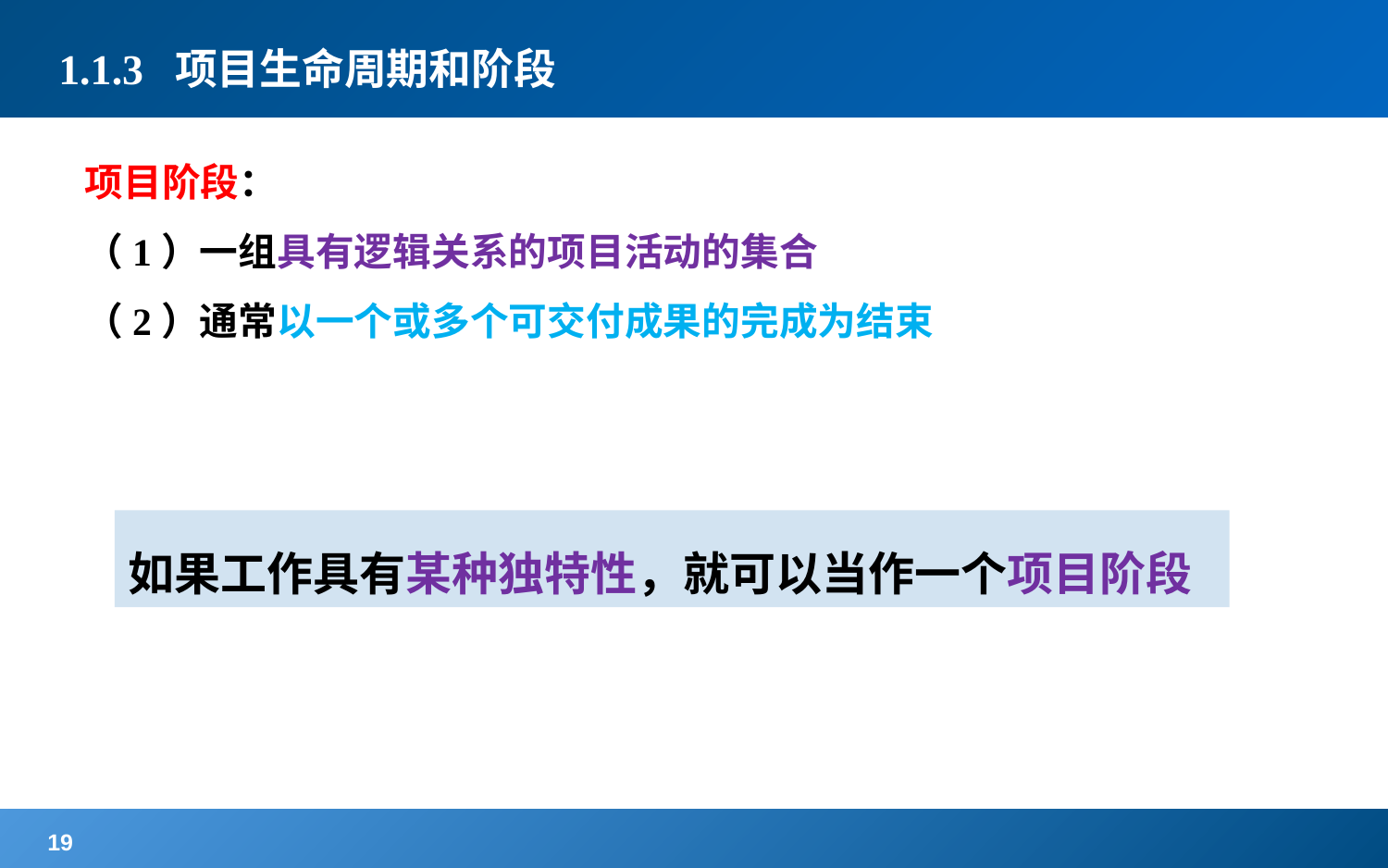

# 1.1.3  项目生命周期和阶段
项目阶段：
（1）一组具有逻辑关系的项目活动的集合
（2）通常以一个或多个可交付成果的完成为结束

如果工作具有某种独特性，就可以当作一个项目阶段